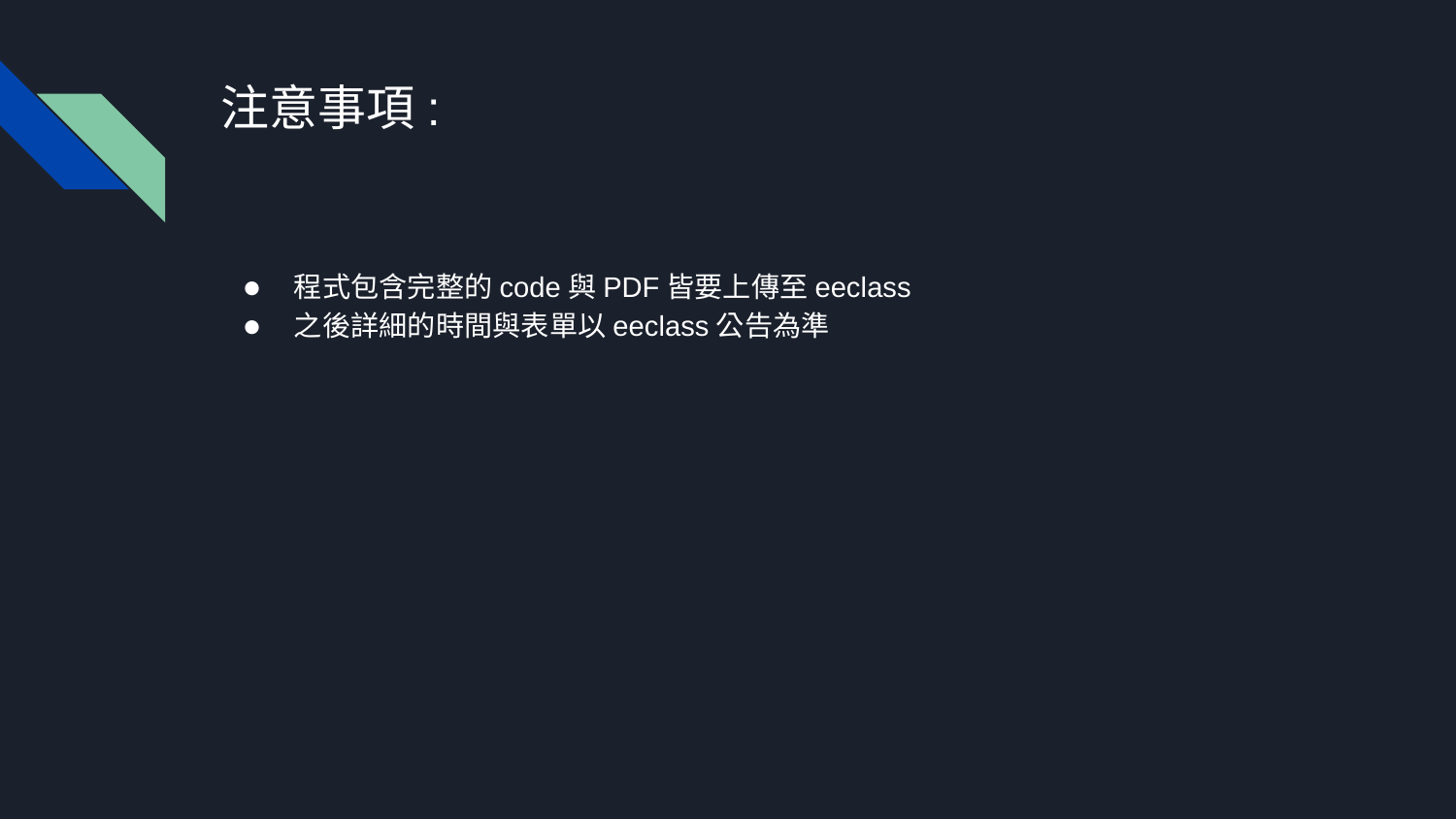

# 注意事項:
程式包含完整的code與PDF皆要上傳至eeclass
之後詳細的時間與表單以eeclass公告為準